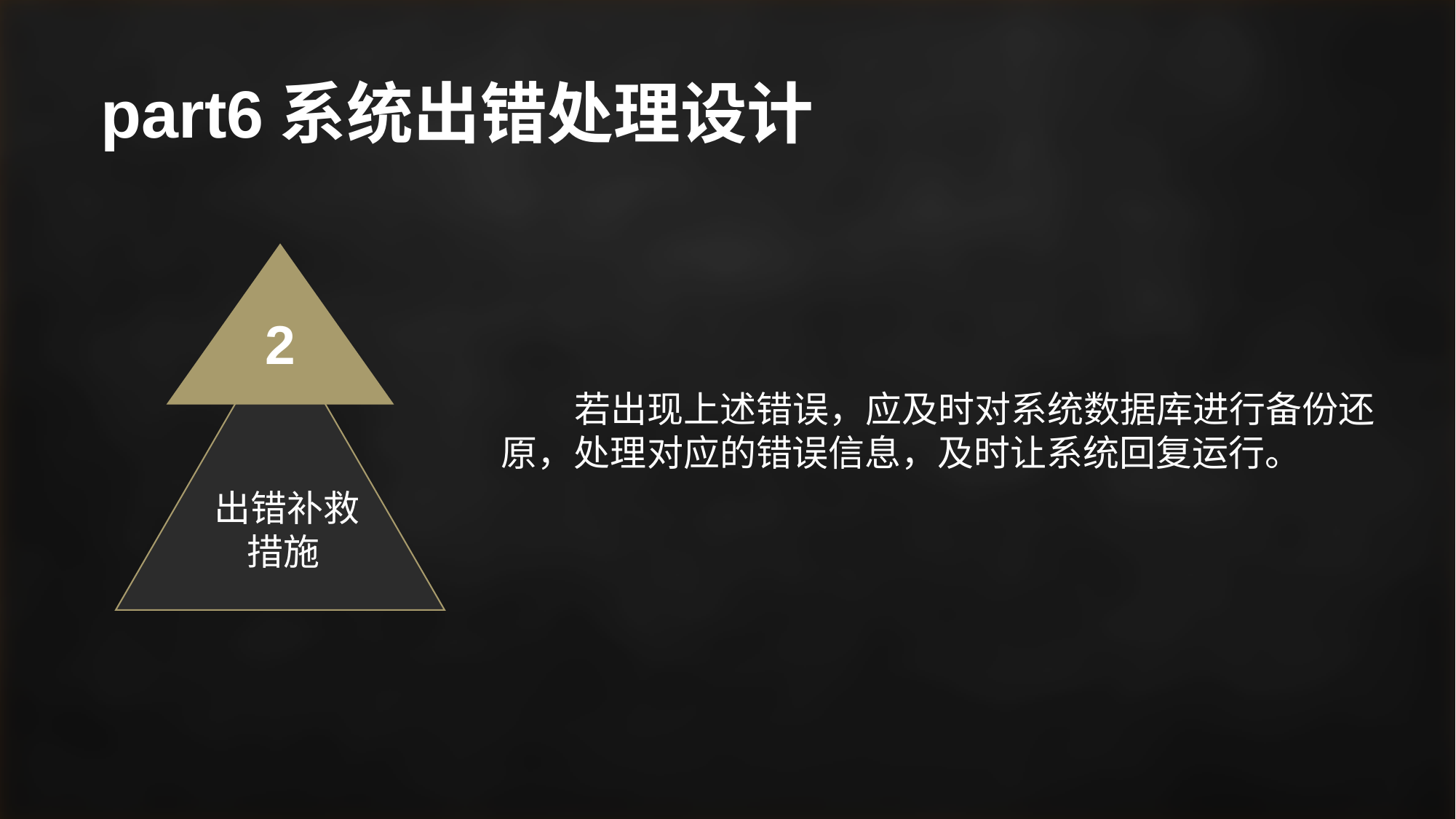

# part6系统出错处理设计
2

    若出现上述错误，应及时对系统数据库进行备份还原，处理对应的错误信息，及时让系统回复运行。
 出错补救
     措施